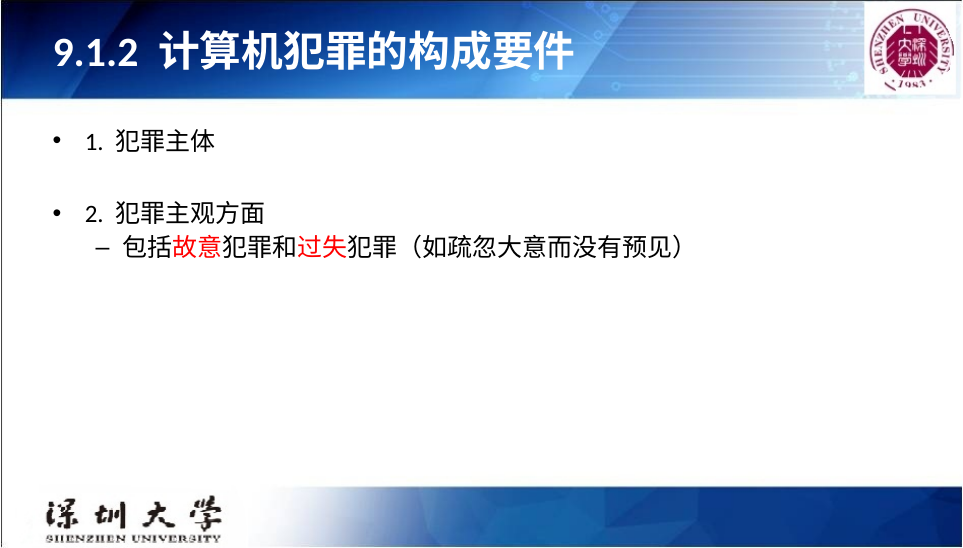

# 9.1.2 计算机犯罪的构成要件
1. 犯罪主体

2. 犯罪主观方面
包括故意犯罪和过失犯罪（如疏忽大意而没有预见）
316